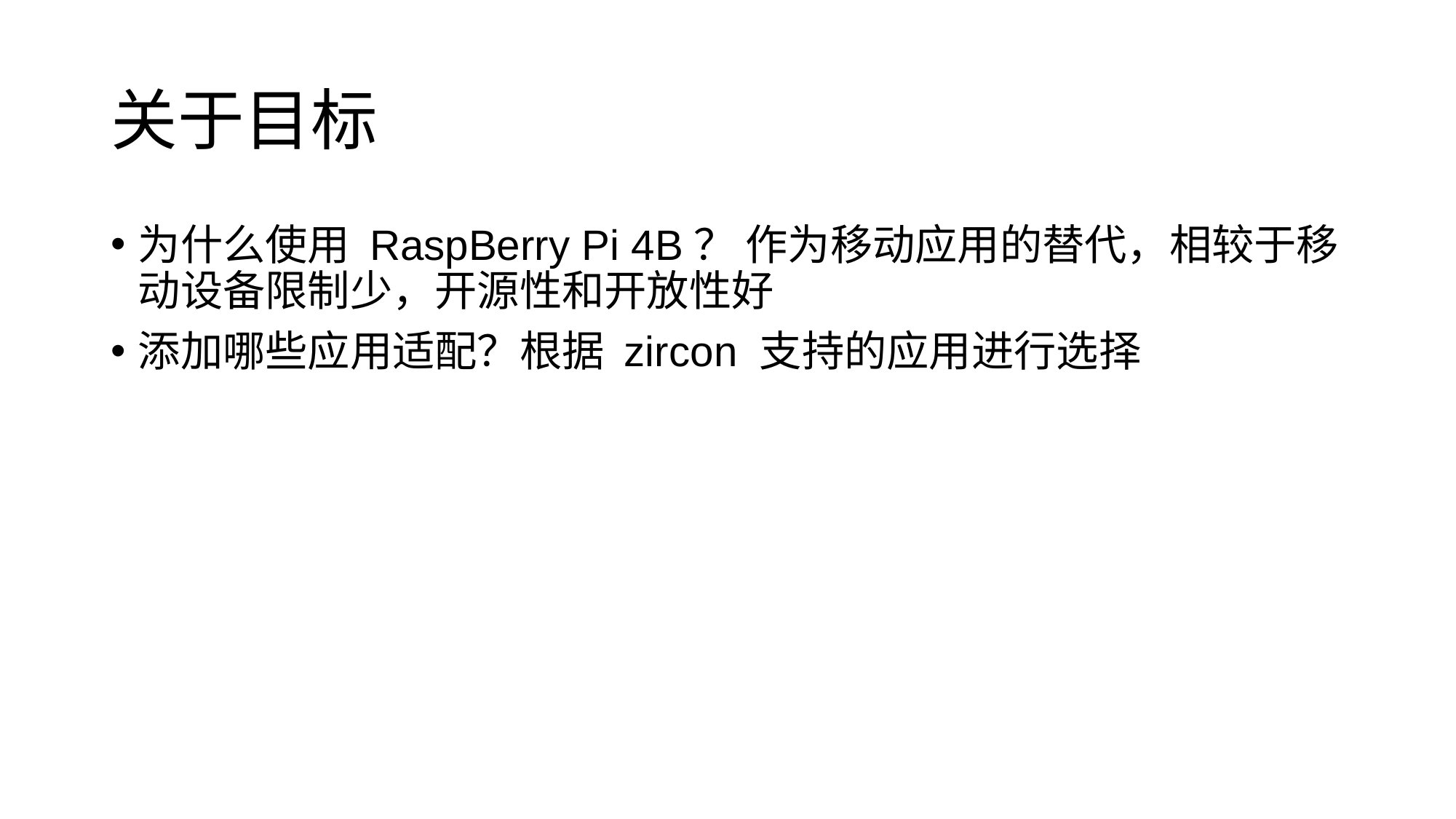

# 关于目标
为什么使用 RaspBerry Pi 4B？ 作为移动应用的替代，相较于移动设备限制少，开源性和开放性好
添加哪些应用适配？根据 zircon 支持的应用进行选择